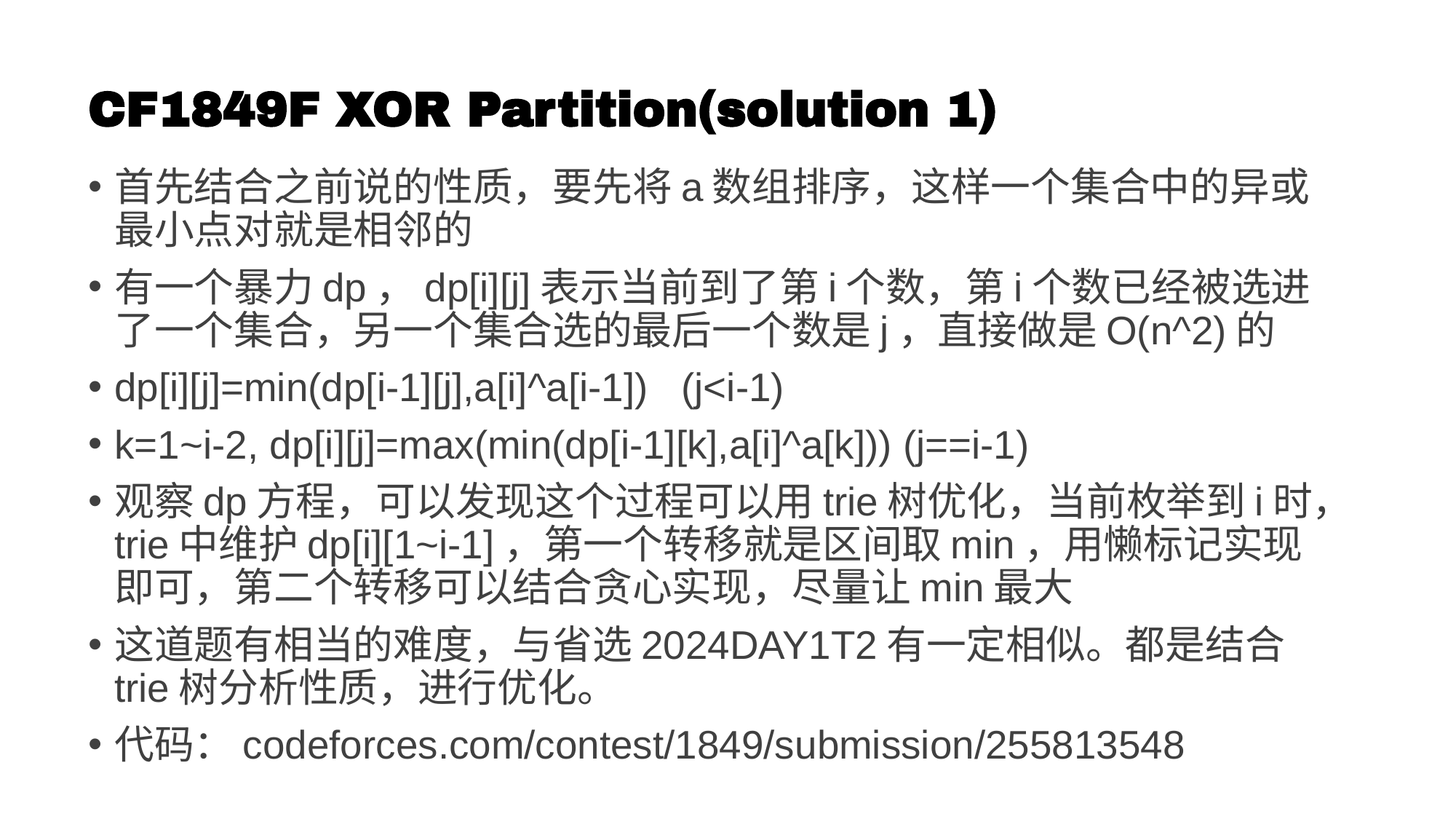

# CF1849F XOR Partition(solution 1)
首先结合之前说的性质，要先将a数组排序，这样一个集合中的异或最小点对就是相邻的
有一个暴力dp，dp[i][j]表示当前到了第i个数，第i个数已经被选进了一个集合，另一个集合选的最后一个数是j，直接做是O(n^2)的
dp[i][j]=min(dp[i-1][j],a[i]^a[i-1])   (j<i-1)
k=1~i-2, dp[i][j]=max(min(dp[i-1][k],a[i]^a[k])) (j==i-1)
观察dp方程，可以发现这个过程可以用trie树优化，当前枚举到i时，trie中维护dp[i][1~i-1]，第一个转移就是区间取min，用懒标记实现即可，第二个转移可以结合贪心实现，尽量让min最大
这道题有相当的难度，与省选2024DAY1T2有一定相似。都是结合trie树分析性质，进行优化。
代码：codeforces.com/contest/1849/submission/255813548